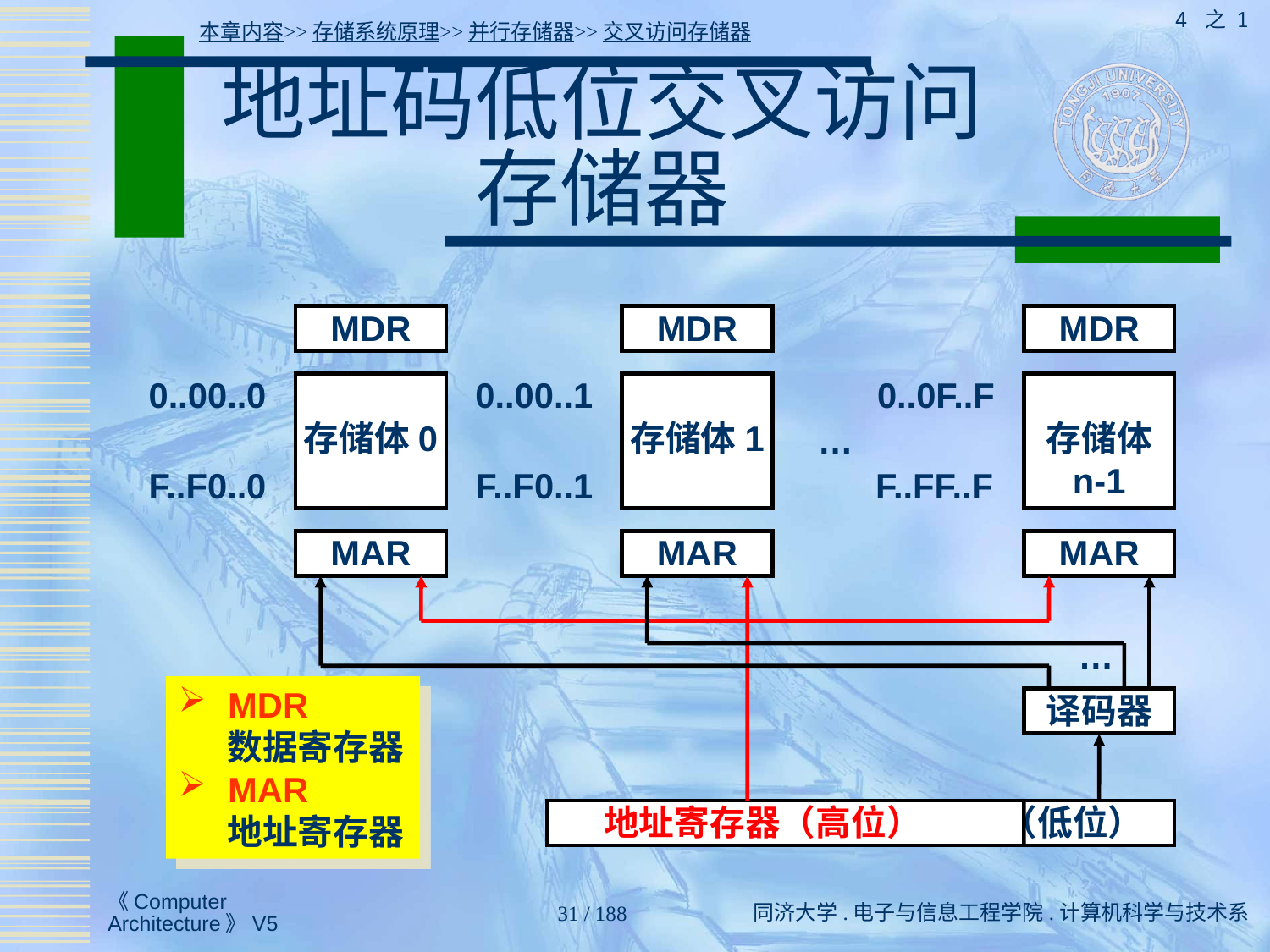

4 之 1
本章内容>>存储系统原理>>并行存储器>>交叉访问存储器
# 地址码低位交叉访问 存储器
MDR
MDR
MDR
0..00..0

存储体0
0..00..1

存储体1
0..0F..F

存储体
n-1
…
F..F0..0
F..F0..1
F..FF..F
MAR
MAR
MAR

…

  MDR
     数据寄存器
  MAR
     地址寄存器
译码器

      地址寄存器（高位）          （低位）